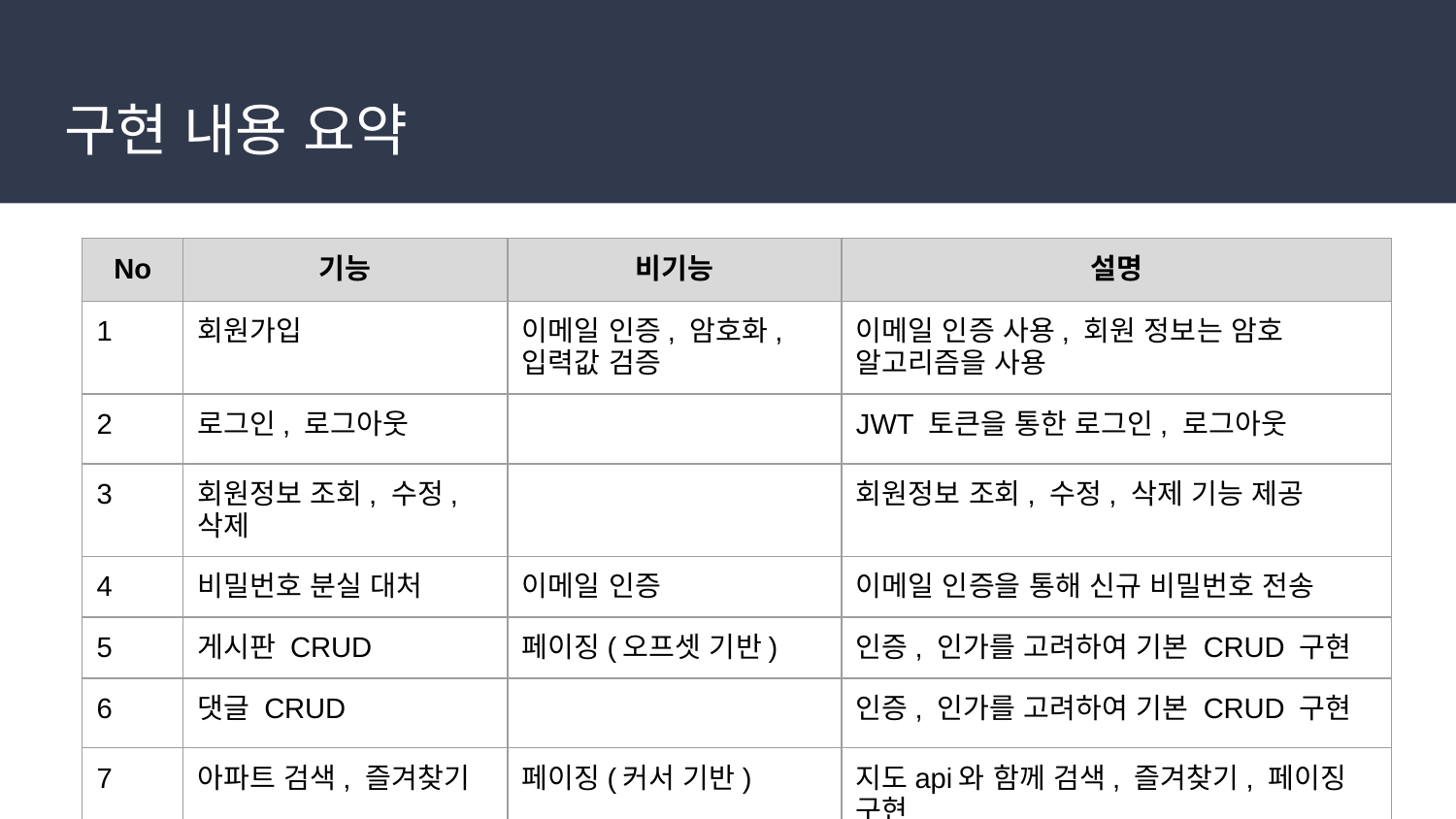

# 구현 내용 요약
| No | 기능 | 비기능 | 설명 |
| --- | --- | --- | --- |
| 1 | 회원가입 | 이메일 인증, 암호화, 입력값 검증 | 이메일 인증 사용, 회원 정보는 암호 알고리즘을 사용 |
| 2 | 로그인, 로그아웃 |  | JWT 토큰을 통한 로그인, 로그아웃 |
| 3 | 회원정보 조회, 수정, 삭제 |  | 회원정보 조회, 수정, 삭제 기능 제공 |
| 4 | 비밀번호 분실 대처 | 이메일 인증 | 이메일 인증을 통해 신규 비밀번호 전송 |
| 5 | 게시판 CRUD | 페이징(오프셋 기반) | 인증, 인가를 고려하여 기본 CRUD 구현 |
| 6 | 댓글 CRUD |  | 인증, 인가를 고려하여 기본 CRUD 구현 |
| 7 | 아파트 검색, 즐겨찾기 | 페이징(커서 기반) | 지도api와 함께 검색, 즐겨찾기, 페이징 구현 |